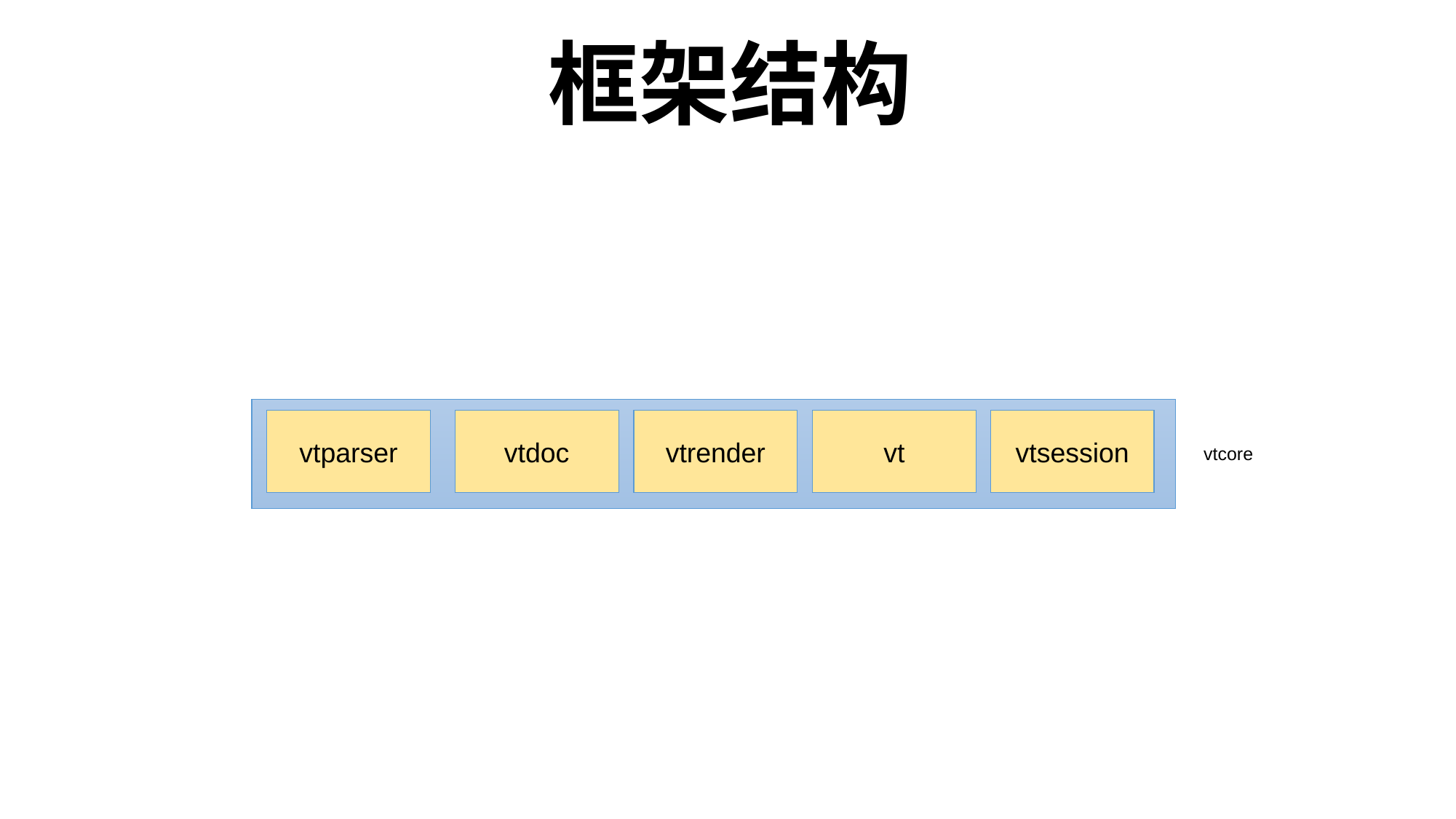

框架结构

vtsession
vt
vtrender
vtdoc
vtparser
vtcore